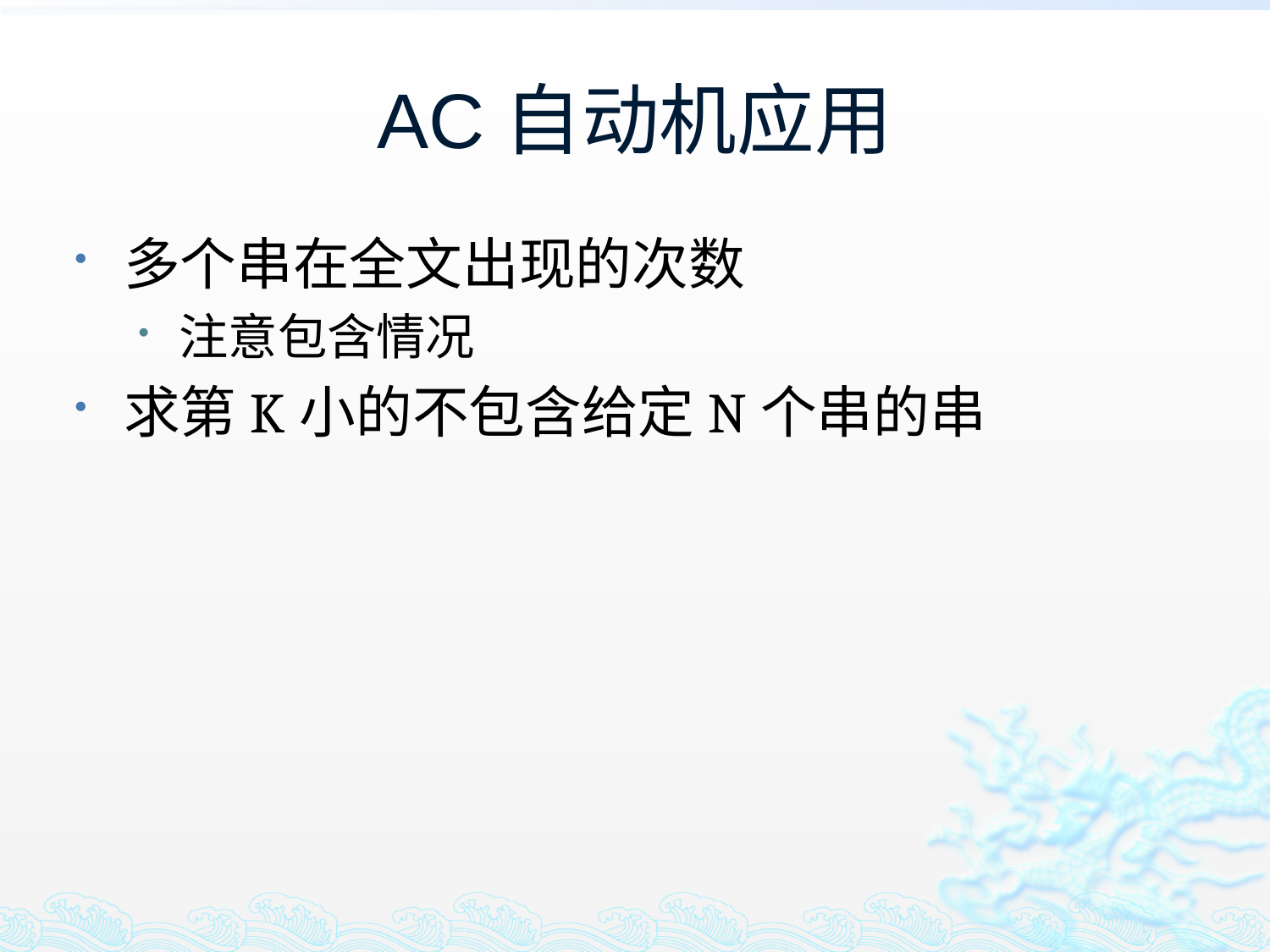

# AC自动机应用
多个串在全文出现的次数
注意包含情况
求第K小的不包含给定N个串的串